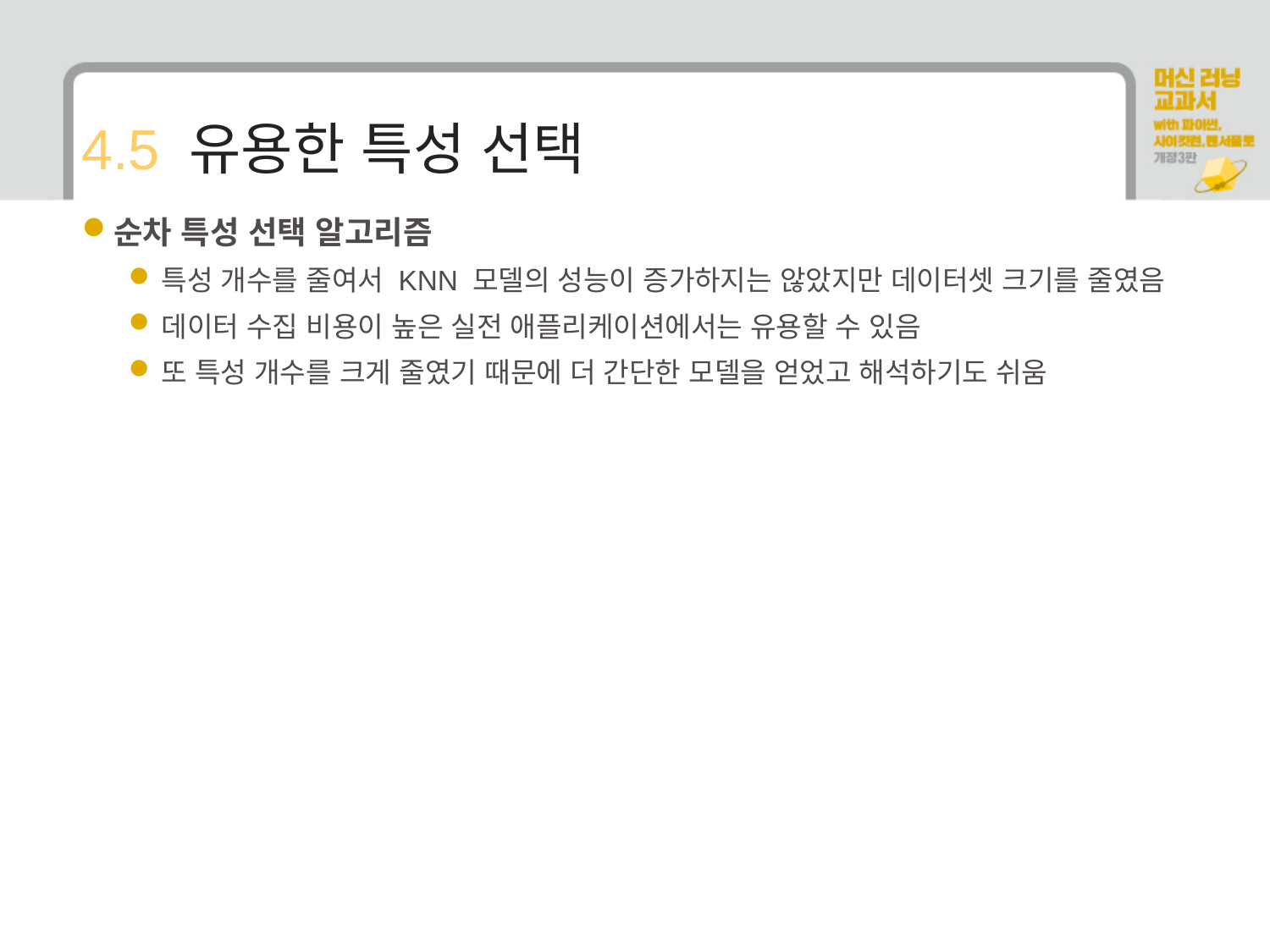

# 4.5 유용한 특성 선택
순차 특성 선택 알고리즘
특성 개수를 줄여서 KNN 모델의 성능이 증가하지는 않았지만 데이터셋 크기를 줄였음
데이터 수집 비용이 높은 실전 애플리케이션에서는 유용할 수 있음
또 특성 개수를 크게 줄였기 때문에 더 간단한 모델을 얻었고 해석하기도 쉬움